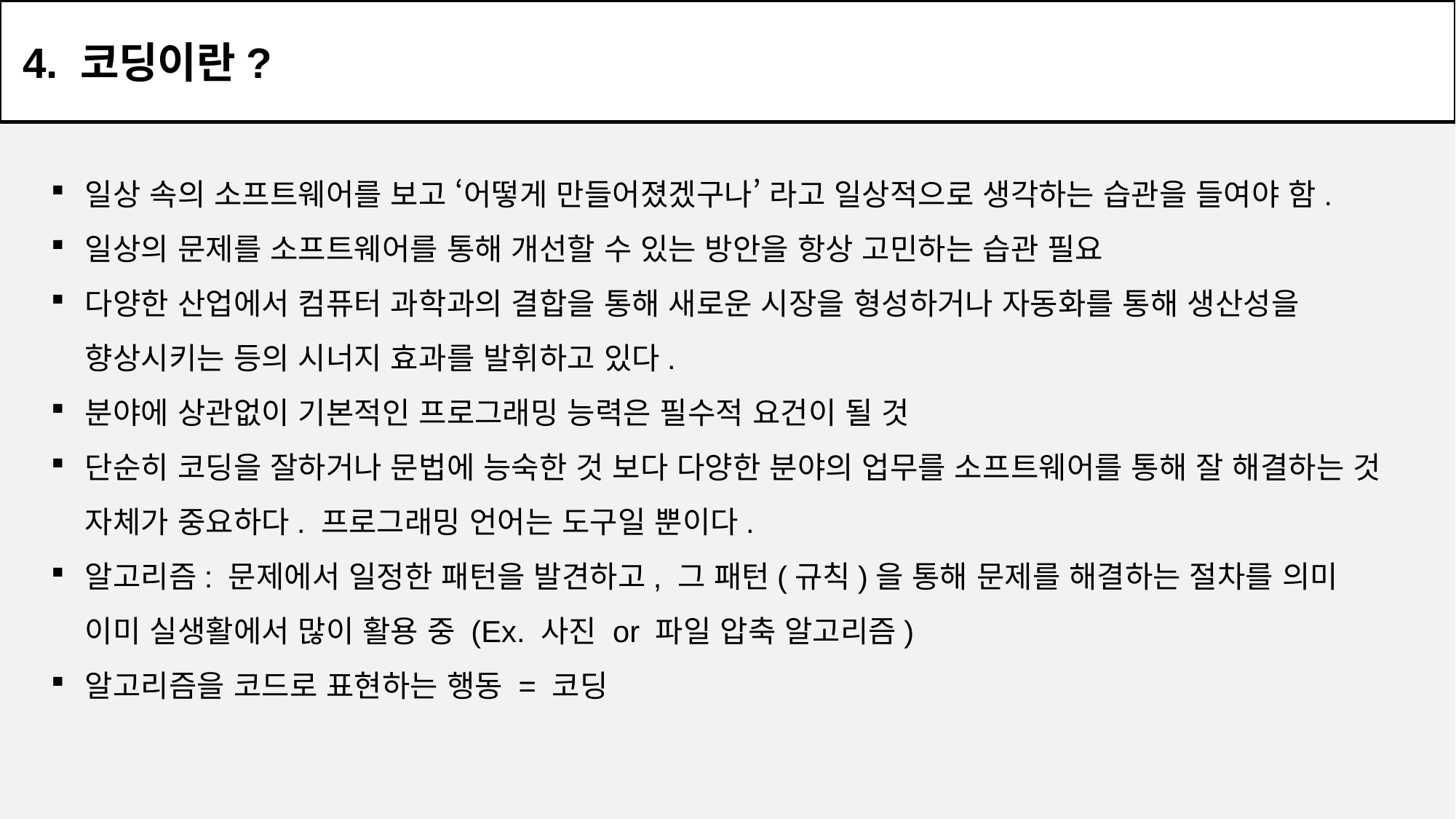

4. 코딩이란?
일상 속의 소프트웨어를 보고 ‘어떻게 만들어졌겠구나’ 라고 일상적으로 생각하는 습관을 들여야 함.
일상의 문제를 소프트웨어를 통해 개선할 수 있는 방안을 항상 고민하는 습관 필요
다양한 산업에서 컴퓨터 과학과의 결합을 통해 새로운 시장을 형성하거나 자동화를 통해 생산성을 향상시키는 등의 시너지 효과를 발휘하고 있다.
분야에 상관없이 기본적인 프로그래밍 능력은 필수적 요건이 될 것
단순히 코딩을 잘하거나 문법에 능숙한 것 보다 다양한 분야의 업무를 소프트웨어를 통해 잘 해결하는 것 자체가 중요하다. 프로그래밍 언어는 도구일 뿐이다.
알고리즘: 문제에서 일정한 패턴을 발견하고, 그 패턴(규칙)을 통해 문제를 해결하는 절차를 의미
이미 실생활에서 많이 활용 중 (Ex. 사진 or 파일 압축 알고리즘)
알고리즘을 코드로 표현하는 행동 = 코딩